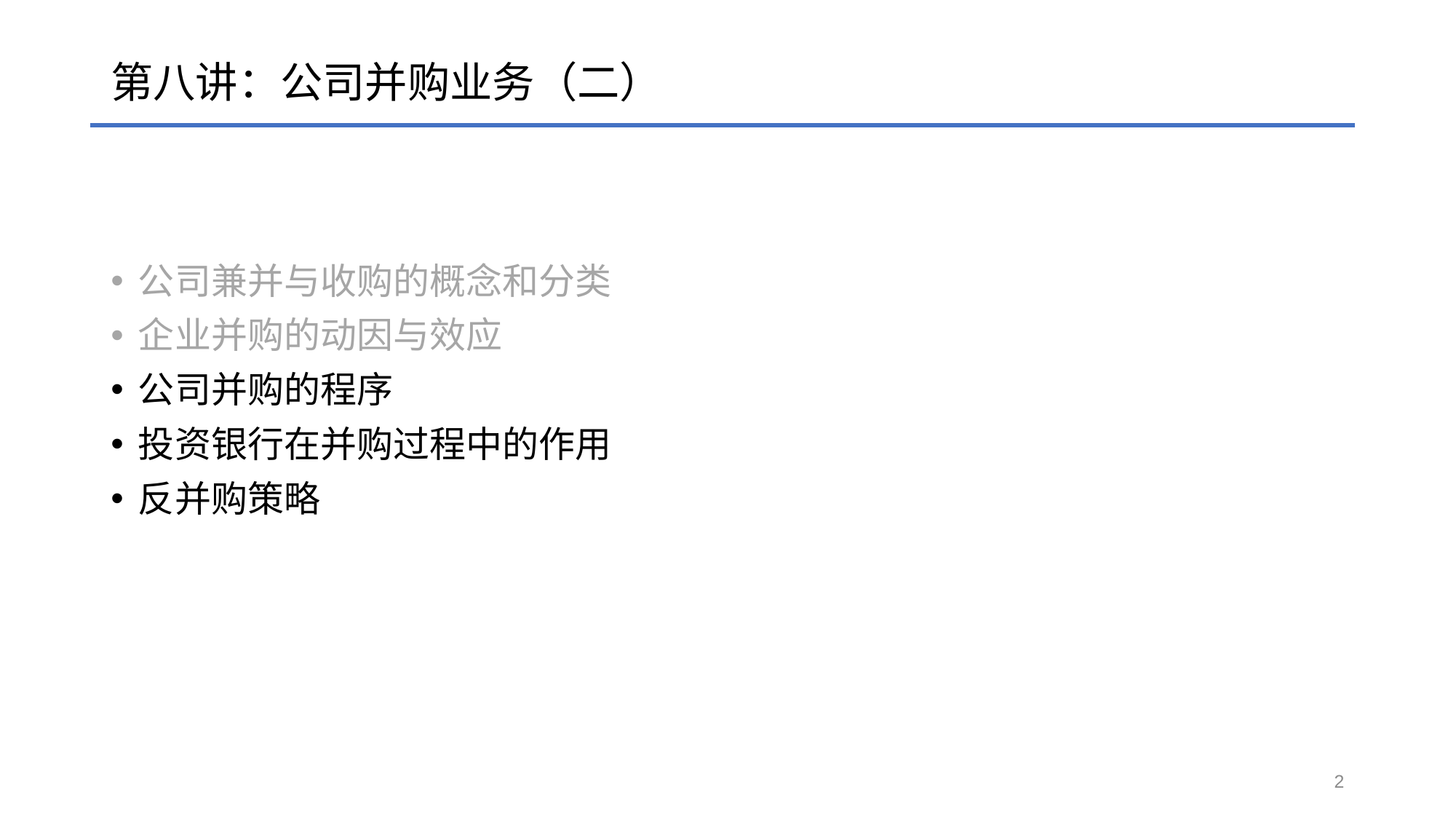

# 第八讲：公司并购业务（二）

公司兼并与收购的概念和分类
企业并购的动因与效应
公司并购的程序
投资银行在并购过程中的作用
反并购策略
2